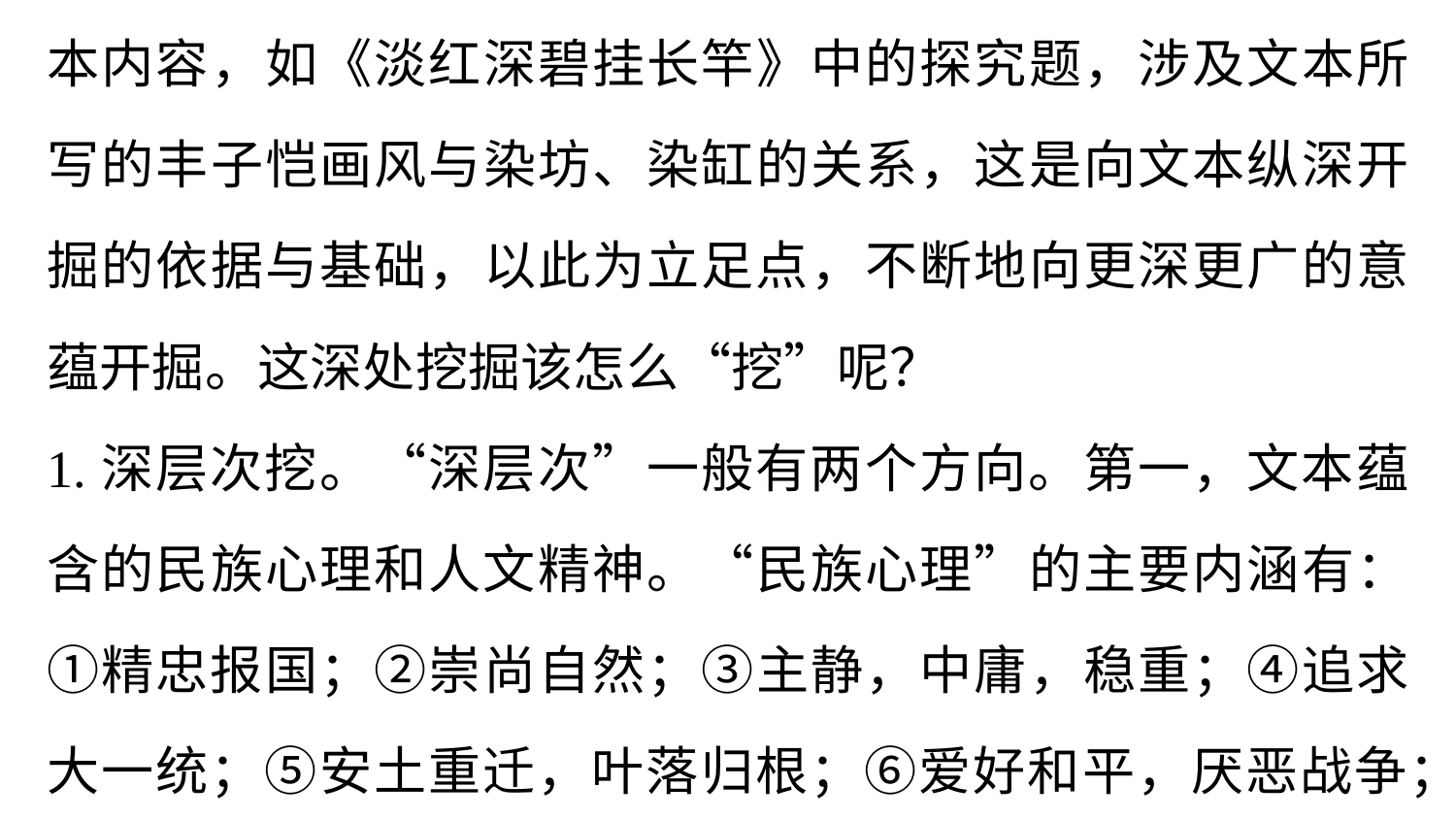

本内容，如《淡红深碧挂长竿》中的探究题，涉及文本所写的丰子恺画风与染坊、染缸的关系，这是向文本纵深开掘的依据与基础，以此为立足点，不断地向更深更广的意蕴开掘。这深处挖掘该怎么“挖”呢？
1.深层次挖。“深层次”一般有两个方向。第一，文本蕴含的民族心理和人文精神。“民族心理”的主要内涵有：①精忠报国；②崇尚自然；③主静，中庸，稳重；④追求大一统；⑤安土重迁，叶落归根；⑥爱好和平，厌恶战争；